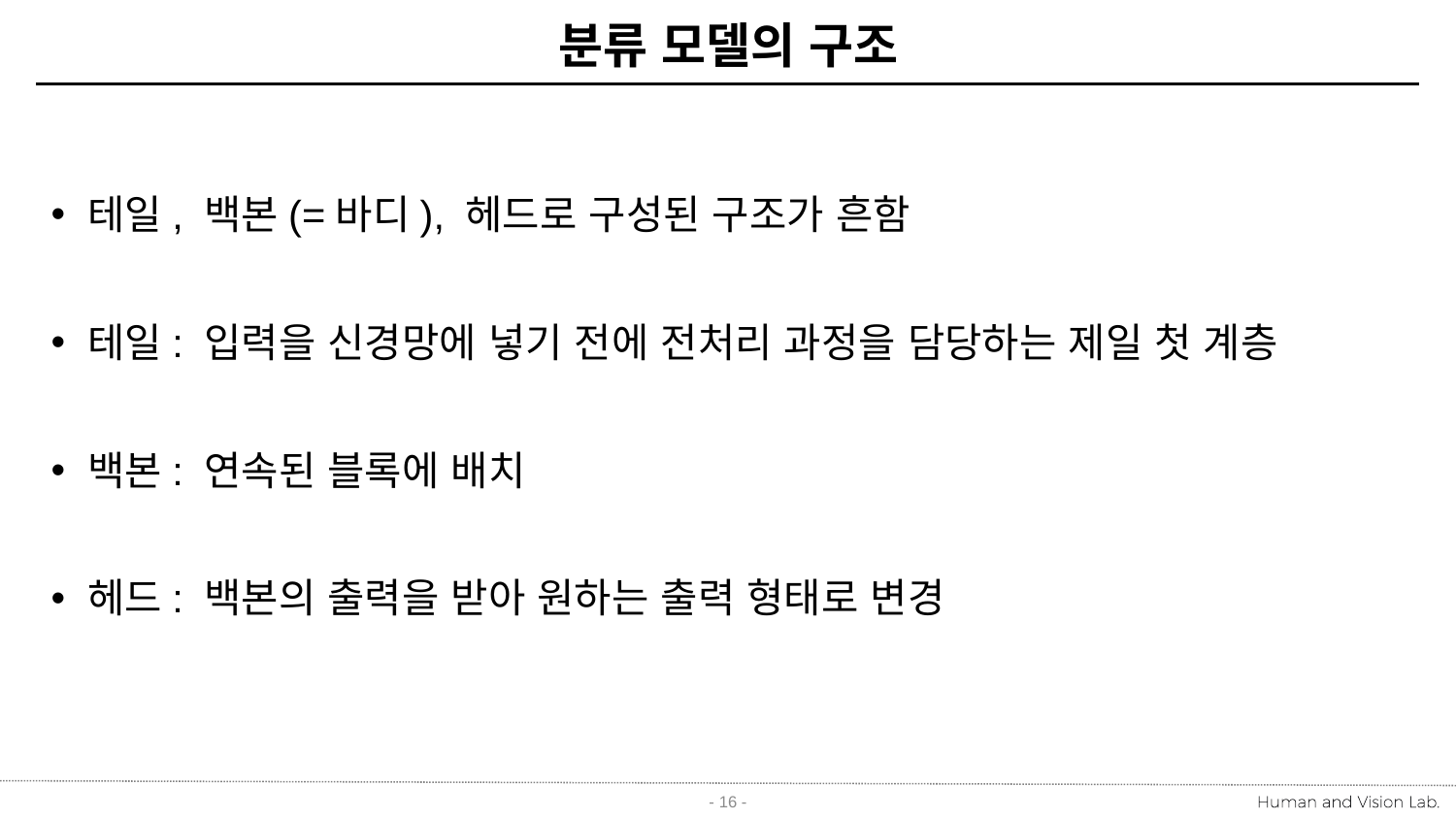

# 분류 모델의 구조
테일, 백본(=바디), 헤드로 구성된 구조가 흔함

테일: 입력을 신경망에 넣기 전에 전처리 과정을 담당하는 제일 첫 계층

백본: 연속된 블록에 배치

헤드: 백본의 출력을 받아 원하는 출력 형태로 변경
- 16 -